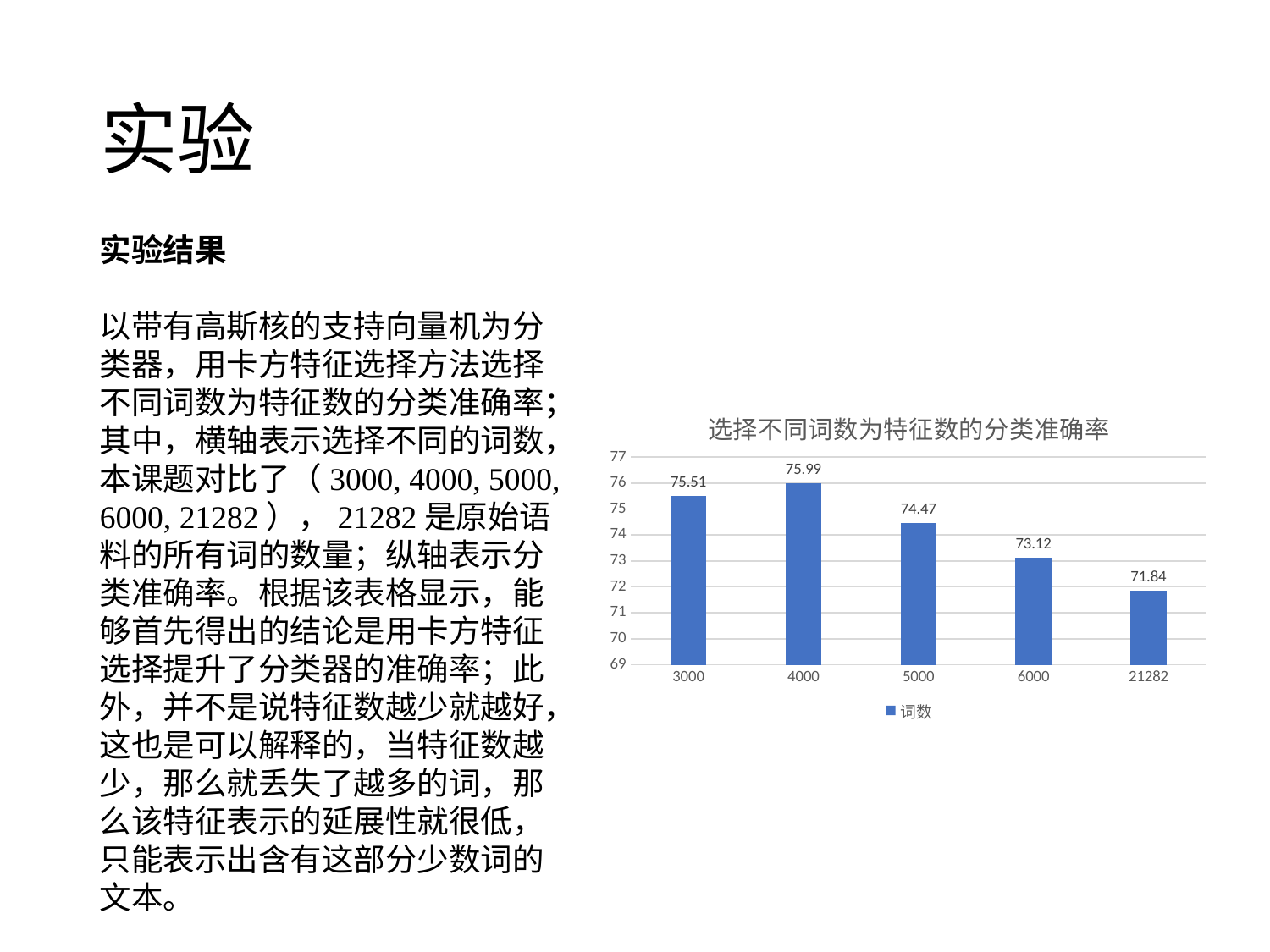

# 实验
实验结果

以带有高斯核的支持向量机为分类器，用卡方特征选择方法选择不同词数为特征数的分类准确率；其中，横轴表示选择不同的词数，本课题对比了（3000, 4000, 5000, 6000, 21282），21282是原始语料的所有词的数量；纵轴表示分类准确率。根据该表格显示，能够首先得出的结论是用卡方特征选择提升了分类器的准确率；此外，并不是说特征数越少就越好，这也是可以解释的，当特征数越少，那么就丢失了越多的词，那么该特征表示的延展性就很低，只能表示出含有这部分少数词的文本。

### Chart: 选择不同词数为特征数的分类准确率

| Category | 词数 |
|---|---|
| 3000 | 75.51 |
| 4000 | 75.99 |
| 5000 | 74.47 |
| 6000 | 73.12 |
| 21282 | 71.84 |